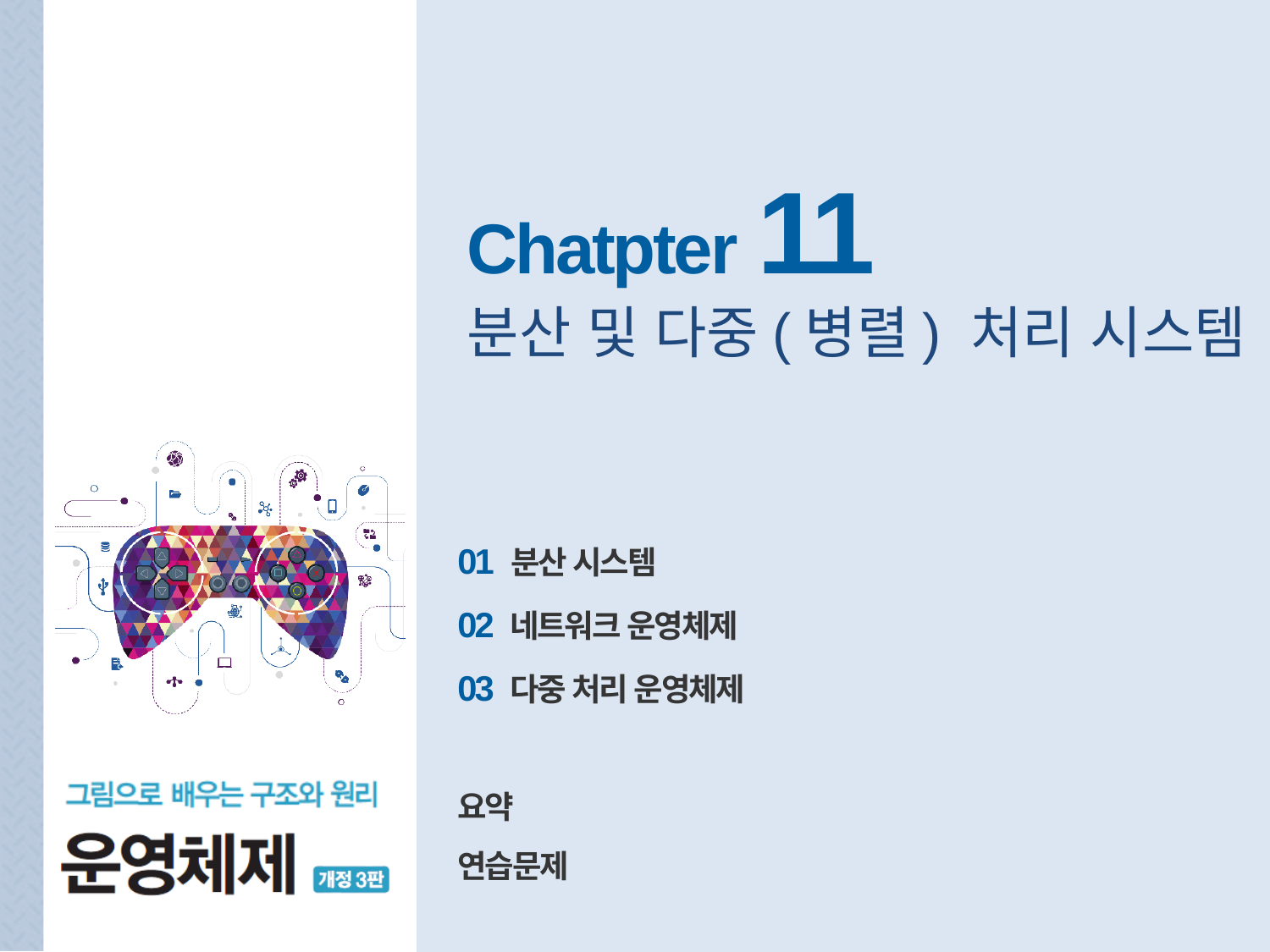

Chatpter 11
분산 및 다중(병렬) 처리 시스템
01 분산 시스템
02 네트워크 운영체제
03 다중 처리 운영체제

요약
연습문제